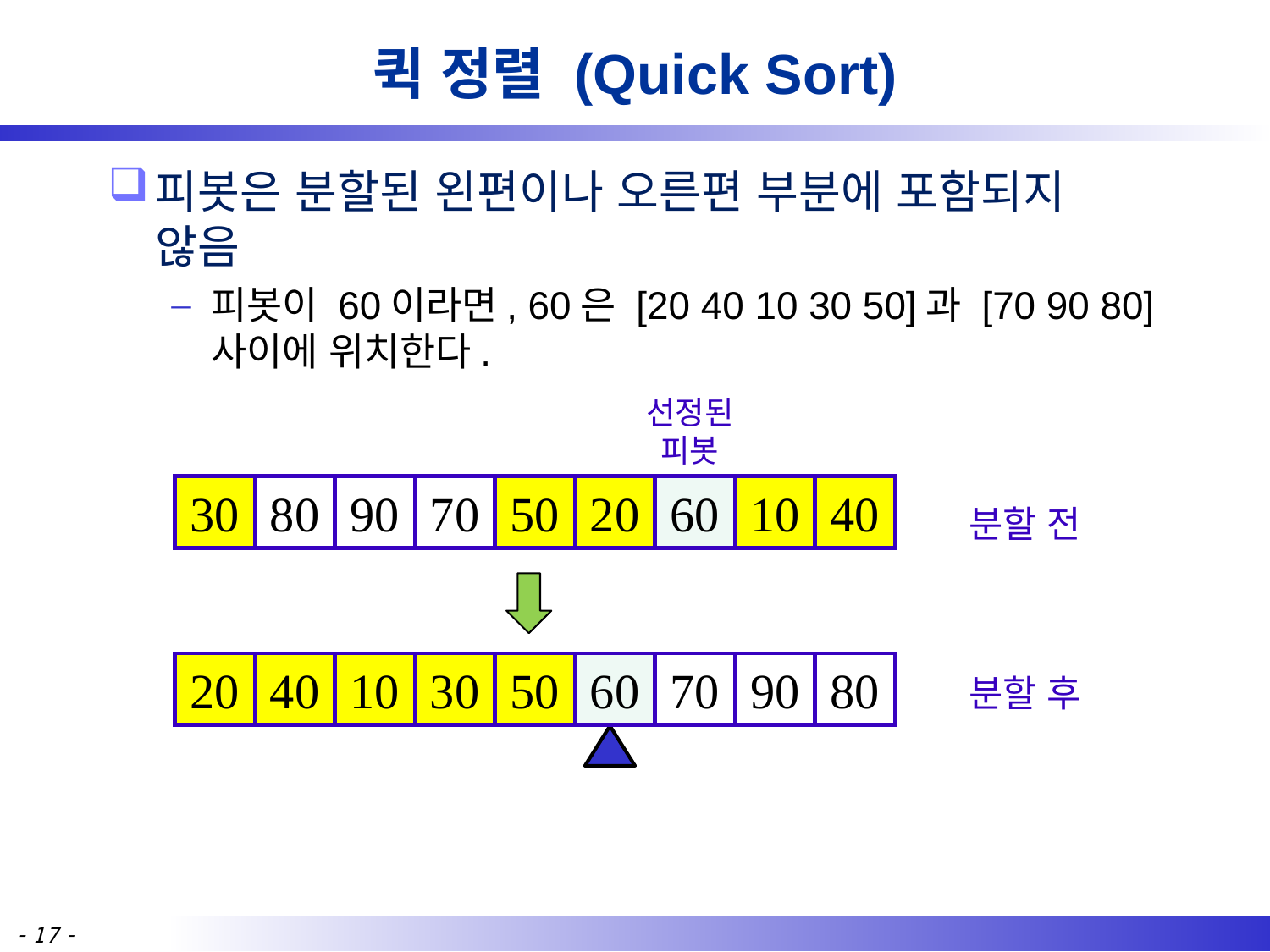

# 퀵 정렬 (Quick Sort)
피봇은 분할된 왼편이나 오른편 부분에 포함되지 않음
피봇이 60이라면, 60은 [20 40 10 30 50]과 [70 90 80] 사이에 위치한다.
선정된피봇
60
30
80
90
70
50
20
10
40
분할 전

60
20
40
10
30
50
70
90
80
분할 후

- 17 -